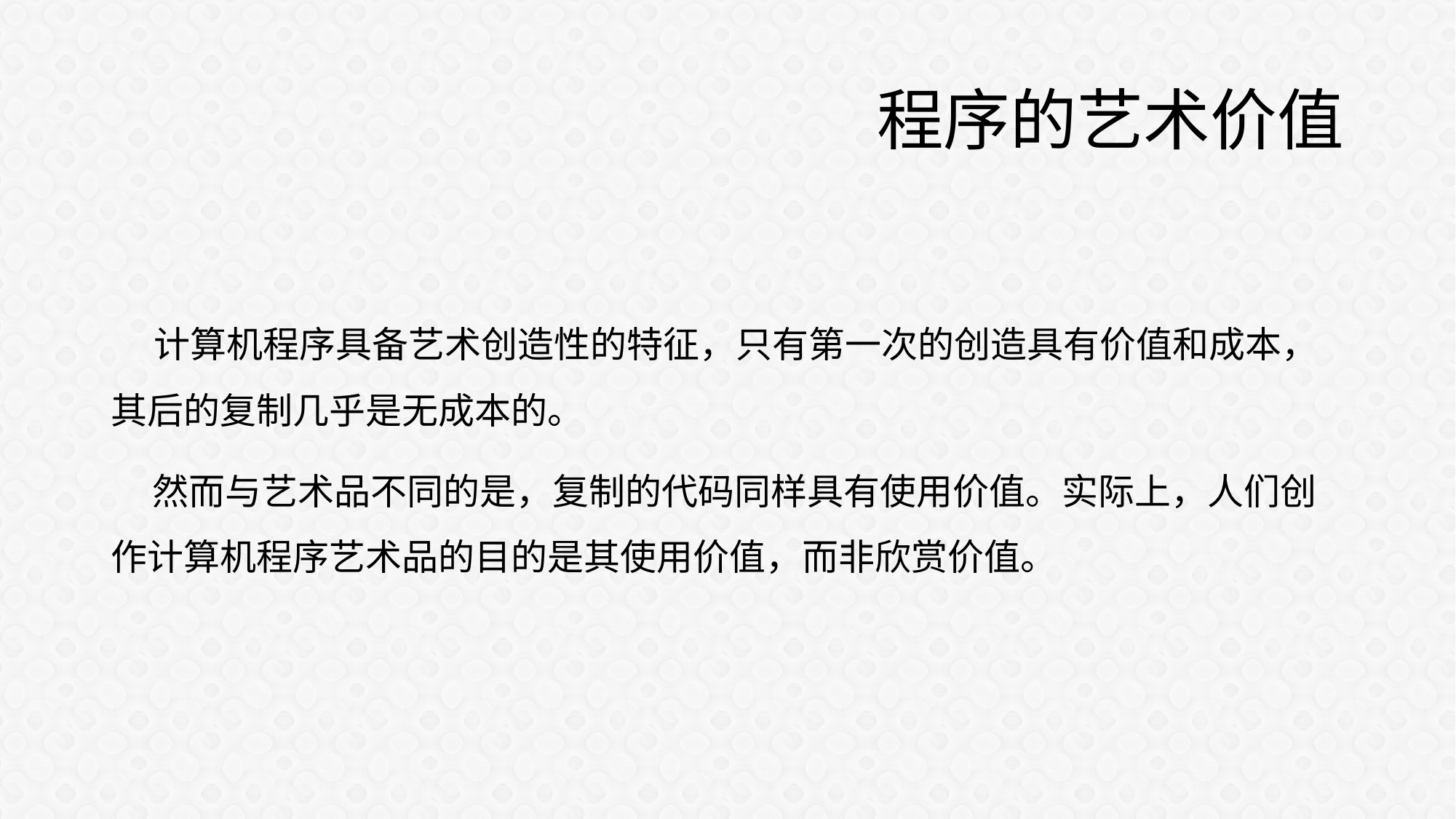

# 程序的艺术价值

    计算机程序具备艺术创造性的特征，只有第一次的创造具有价值和成本，其后的复制几乎是无成本的。
    然而与艺术品不同的是，复制的代码同样具有使用价值。实际上，人们创作计算机程序艺术品的目的是其使用价值，而非欣赏价值。